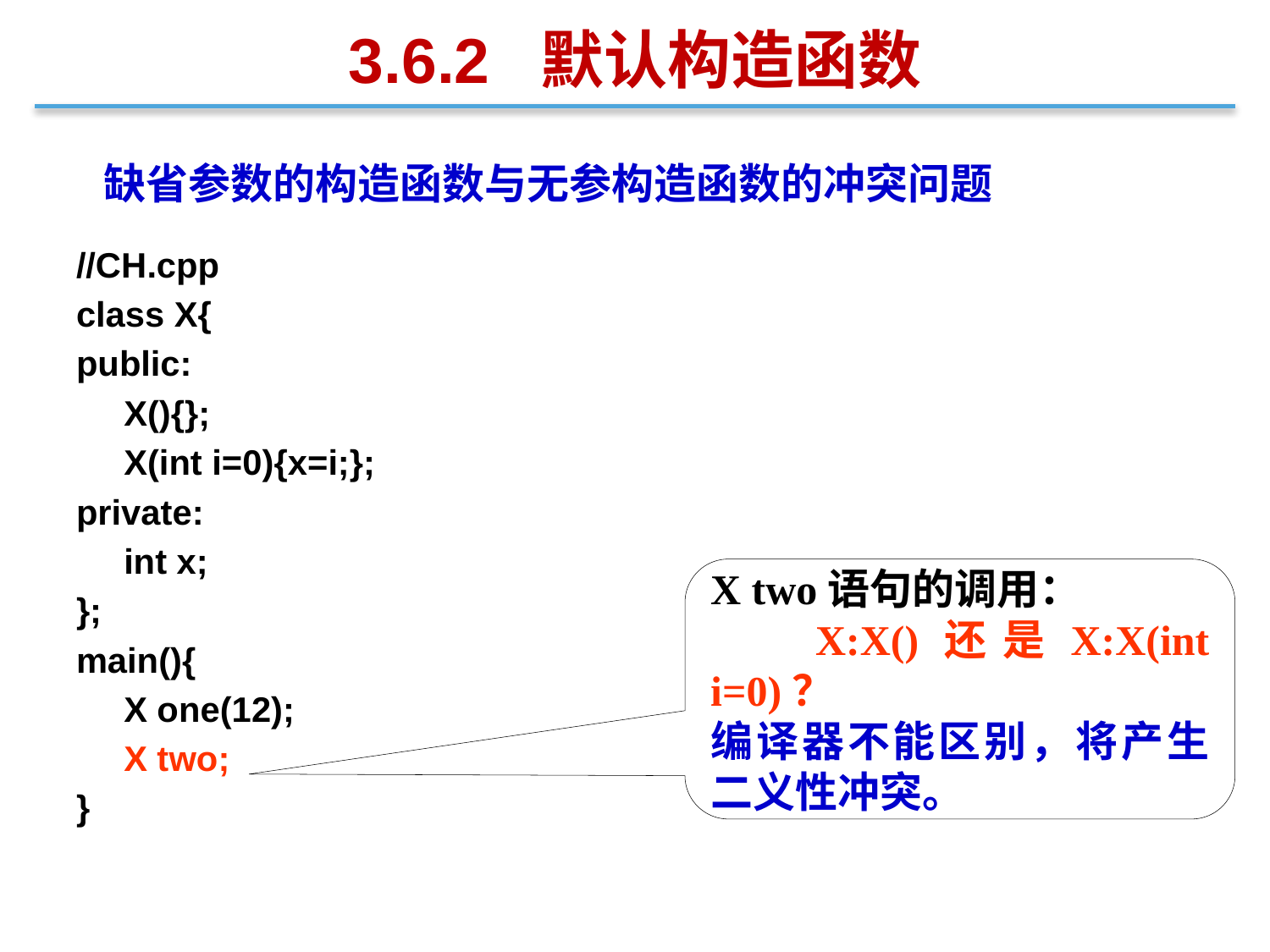

3.6.2  默认构造函数
缺省参数的构造函数与无参构造函数的冲突问题
//CH.cpp
class X{
public:
	X(){};
	X(int i=0){x=i;};
private:
	int x;
};
main(){
	X one(12);
	X two;
}
X two语句的调用：
    X:X()还是X:X(int i=0)？
编译器不能区别，将产生二义性冲突。